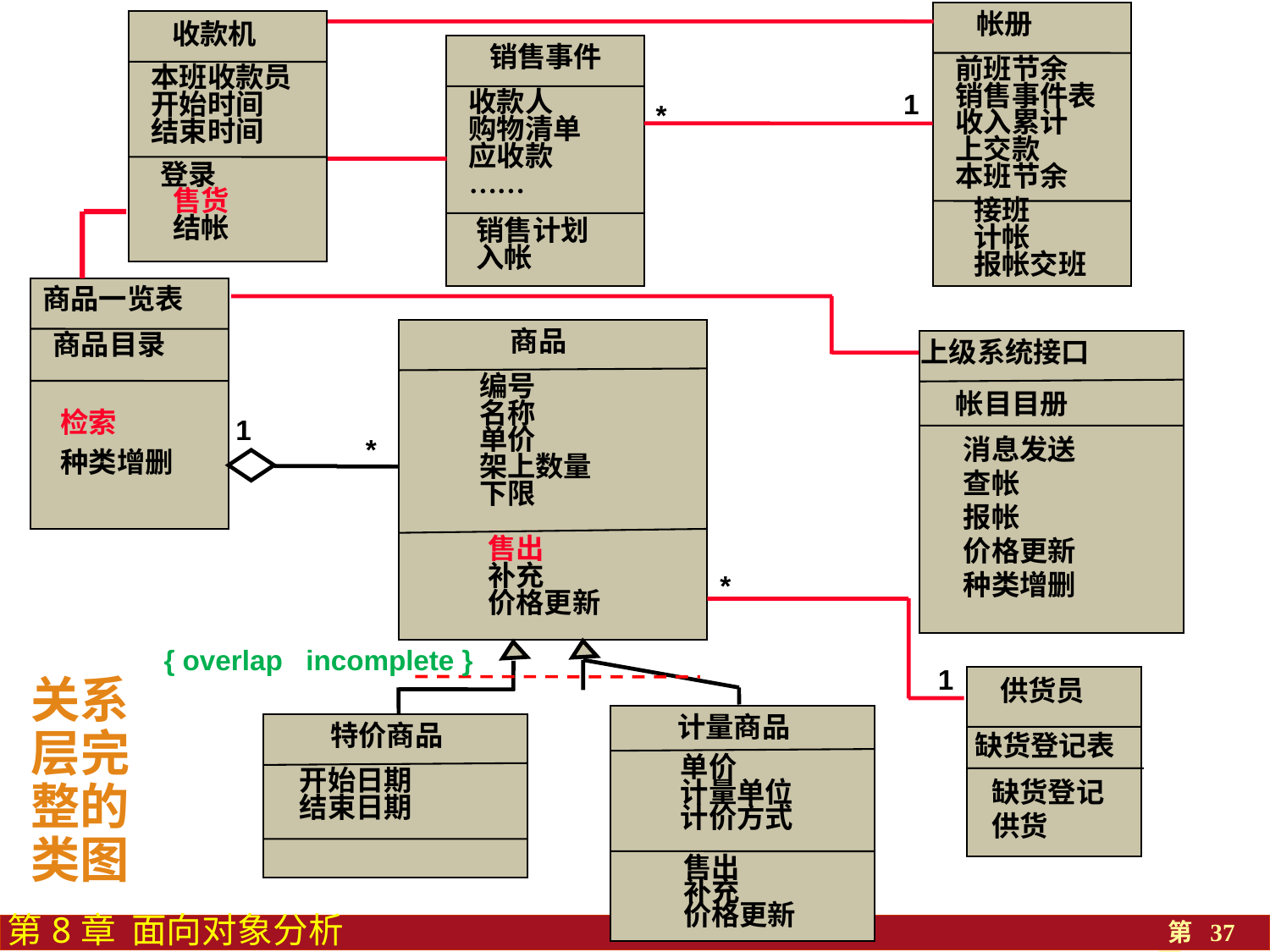

帐册

收款机

销售事件

前班节余
销售事件表
收入累计
上交款
本班节余

本班收款员
开始时间
结束时间

1
收款人
购物清单
应收款
……

*

登录
 售货
 结帐

接班
计帐
报帐交班

销售计划
入帐
商品一览表

商品

商品目录
上级系统接口

编号
名称
单价
架上数量
下限

帐目目册

检索
种类增删
1

消息发送
查帐
报帐
价格更新
种类增删
*

售出
补充
价格更新
*

{ overlap   incomplete }

1

供货员

计量商品

特价商品

缺货登记表

单价
计量单位
计价方式

开始日期
结束日期

缺货登记
供货

售出
补充
价格更新

关系层完整的类图